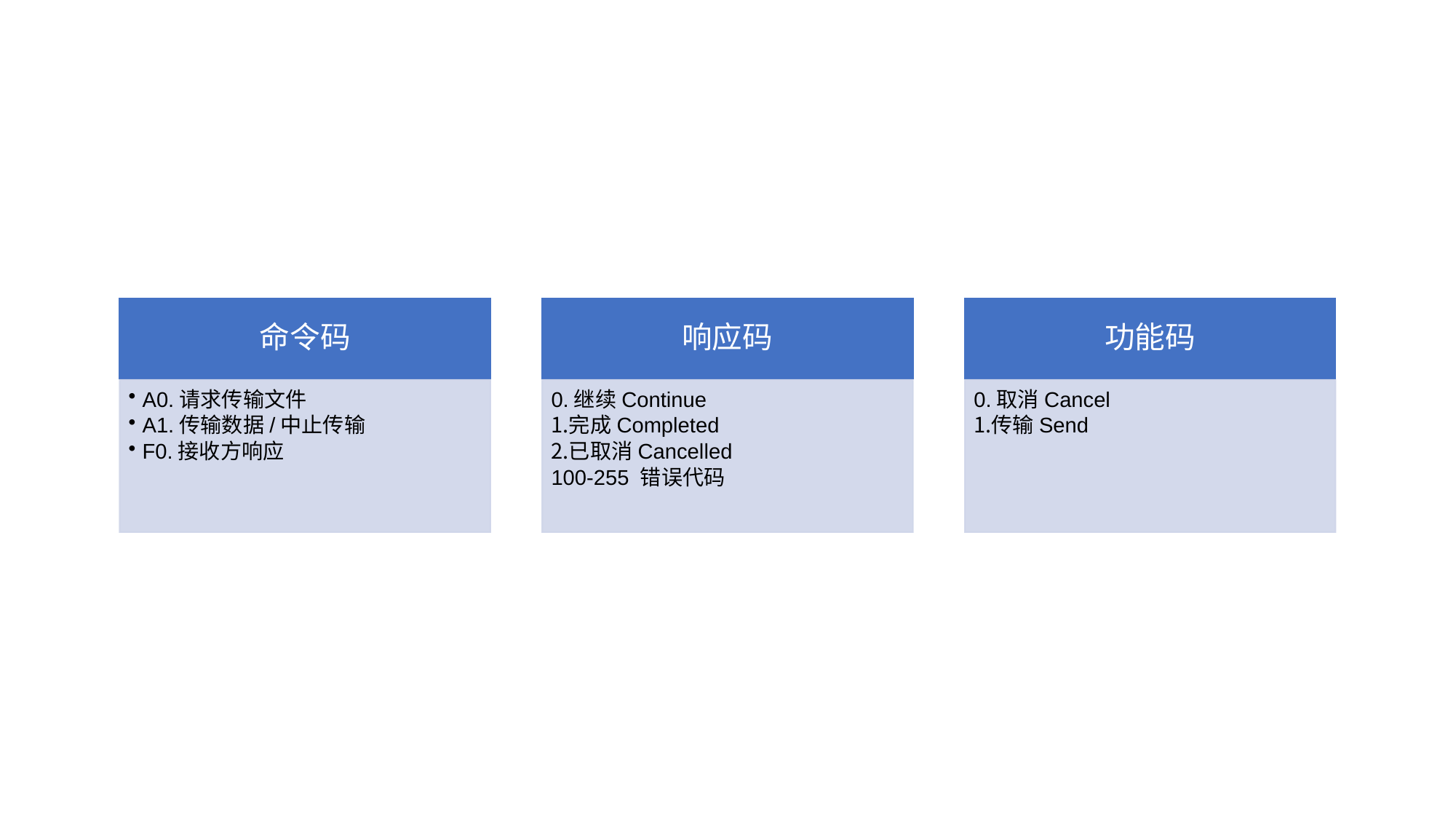

命令码
A0.请求传输文件
A1.传输数据/中止传输
F0.接收方响应
响应码
0.继续Continue
完成Completed
已取消Cancelled
100-255 错误代码
功能码
0.取消Cancel
传输Send